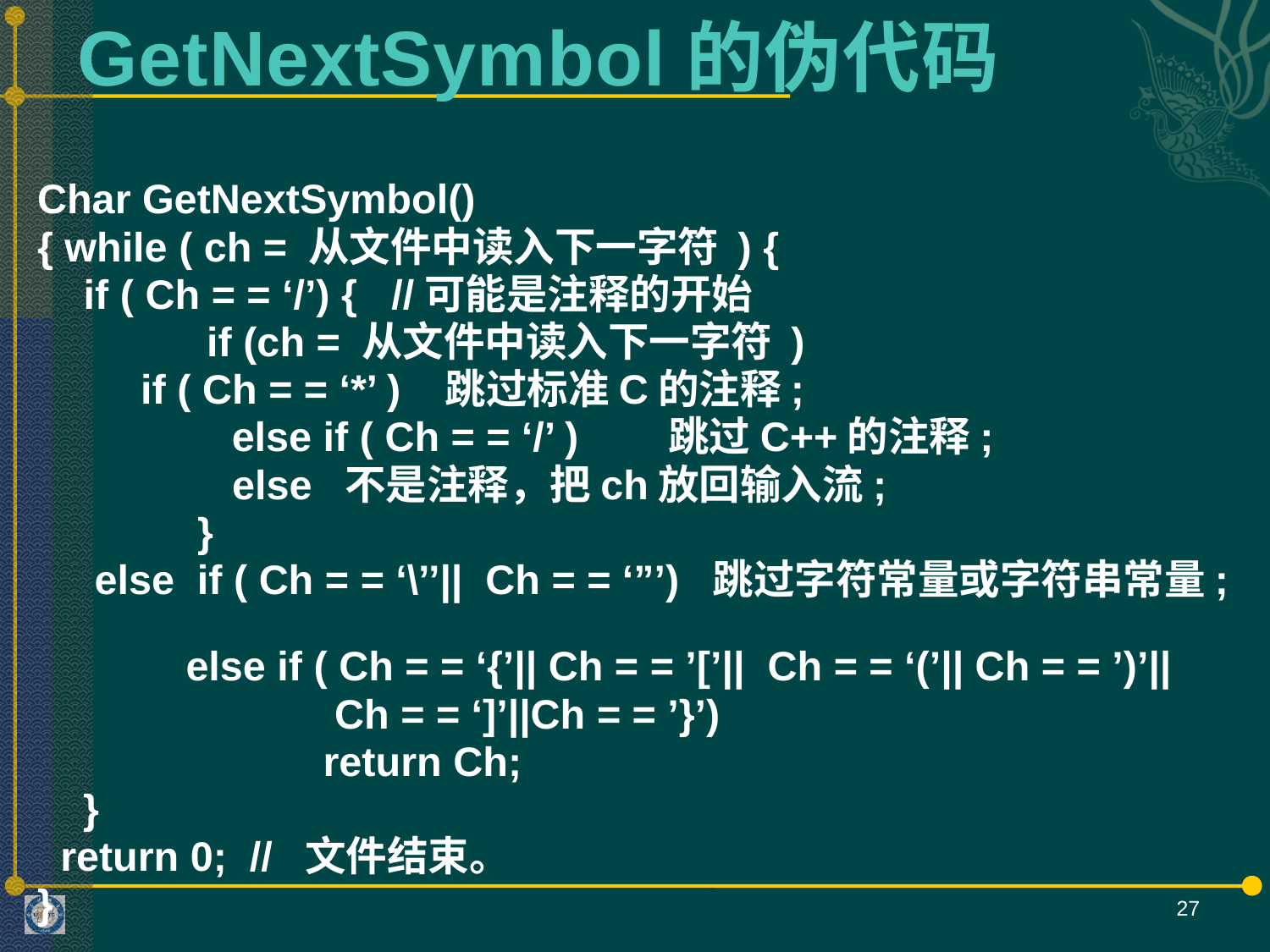

# GetNextSymbol的伪代码
Char GetNextSymbol()
{ while ( ch = 从文件中读入下一字符 ) {
	if ( Ch = = ‘/’) {   //可能是注释的开始
	 	if (ch = 从文件中读入下一字符 )
		     if ( Ch = = ‘*’ )   跳过标准C的注释;
                 else if ( Ch = = ‘/’ )       跳过C++的注释;
		             else  不是注释，把ch放回输入流;
              }
     else  if ( Ch = = ‘\’’||  Ch = = ‘”’)  跳过字符常量或字符串常量;
             else if ( Ch = = ‘{’|| Ch = = ’[’||  Ch = = ‘(’|| Ch = = ’)’||
                          Ch = = ‘]’||Ch = = ’}’)
                         return Ch;
    }
  return 0;  //  文件结束。
}
27